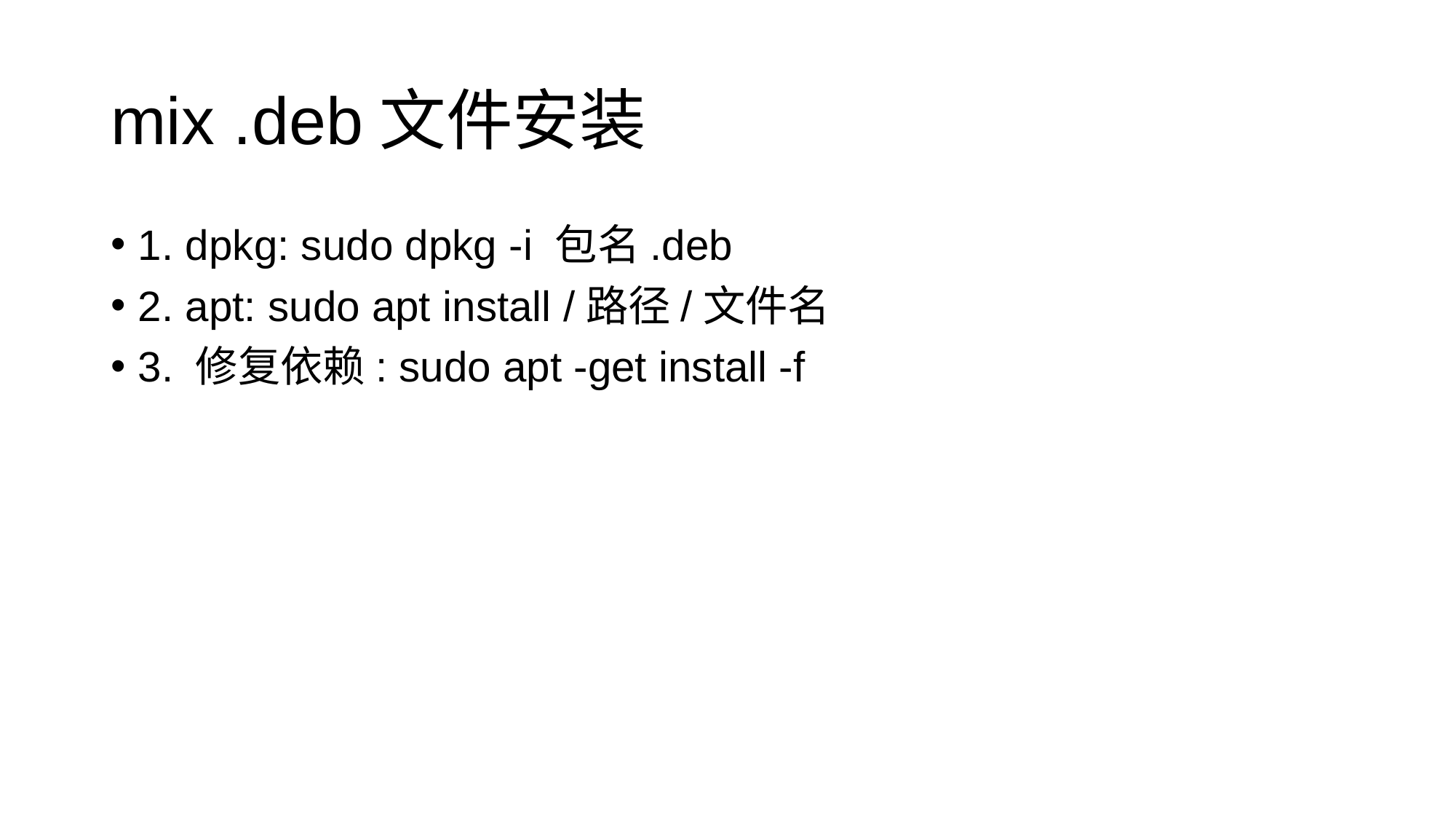

# mix .deb文件安装
1. dpkg: sudo dpkg -i 包名.deb
2. apt: sudo apt install /路径/文件名
3. 修复依赖: sudo apt -get install -f